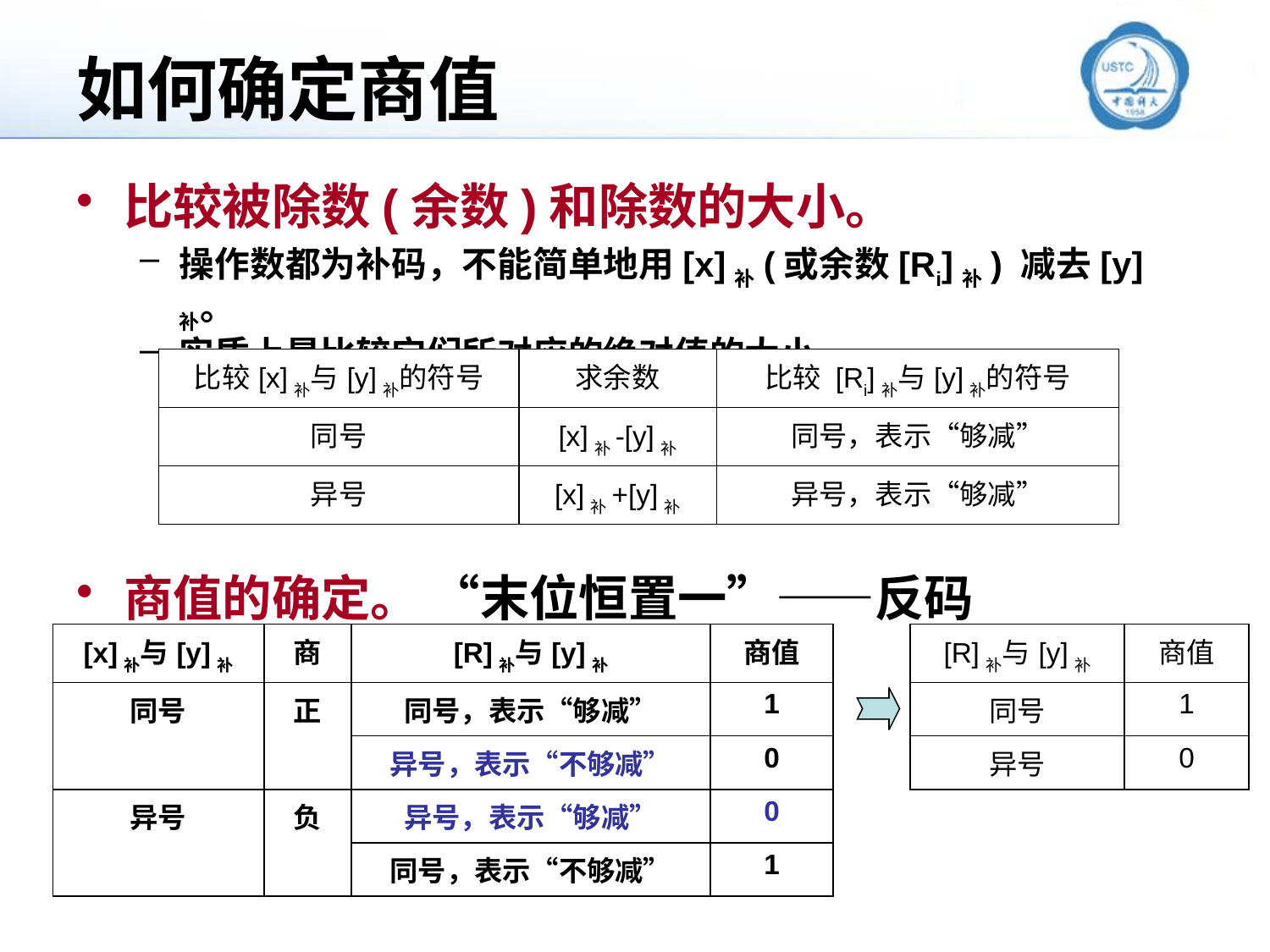

# 如何确定商值
比较被除数(余数)和除数的大小。
操作数都为补码，不能简单地用[x]补(或余数[Ri]补) 减去[y]补。
实质上是比较它们所对应的绝对值的大小。

商值的确定。 “末位恒置一”——反码

| 比较[x]补与[y]补的符号 | 求余数 | 比较 [Ri]补与[y]补的符号 |
| --- | --- | --- |
| 同号 | [x]补-[y]补 | 同号，表示“够减” |
| 异号 | [x]补+[y]补 | 异号，表示“够减” |
| [x]补与[y]补 | 商 | [R]补与[y]补 | 商值 |
| --- | --- | --- | --- |
| 同号 | 正 | 同号，表示“够减” | 1 |
|  |  | 异号，表示“不够减” | 0 |
| 异号 | 负 | 异号，表示“够减” | 0 |
|  |  | 同号，表示“不够减” | 1 |
| [R]补与[y]补 | 商值 |
| --- | --- |
| 同号 | 1 |
| 异号 | 0 |